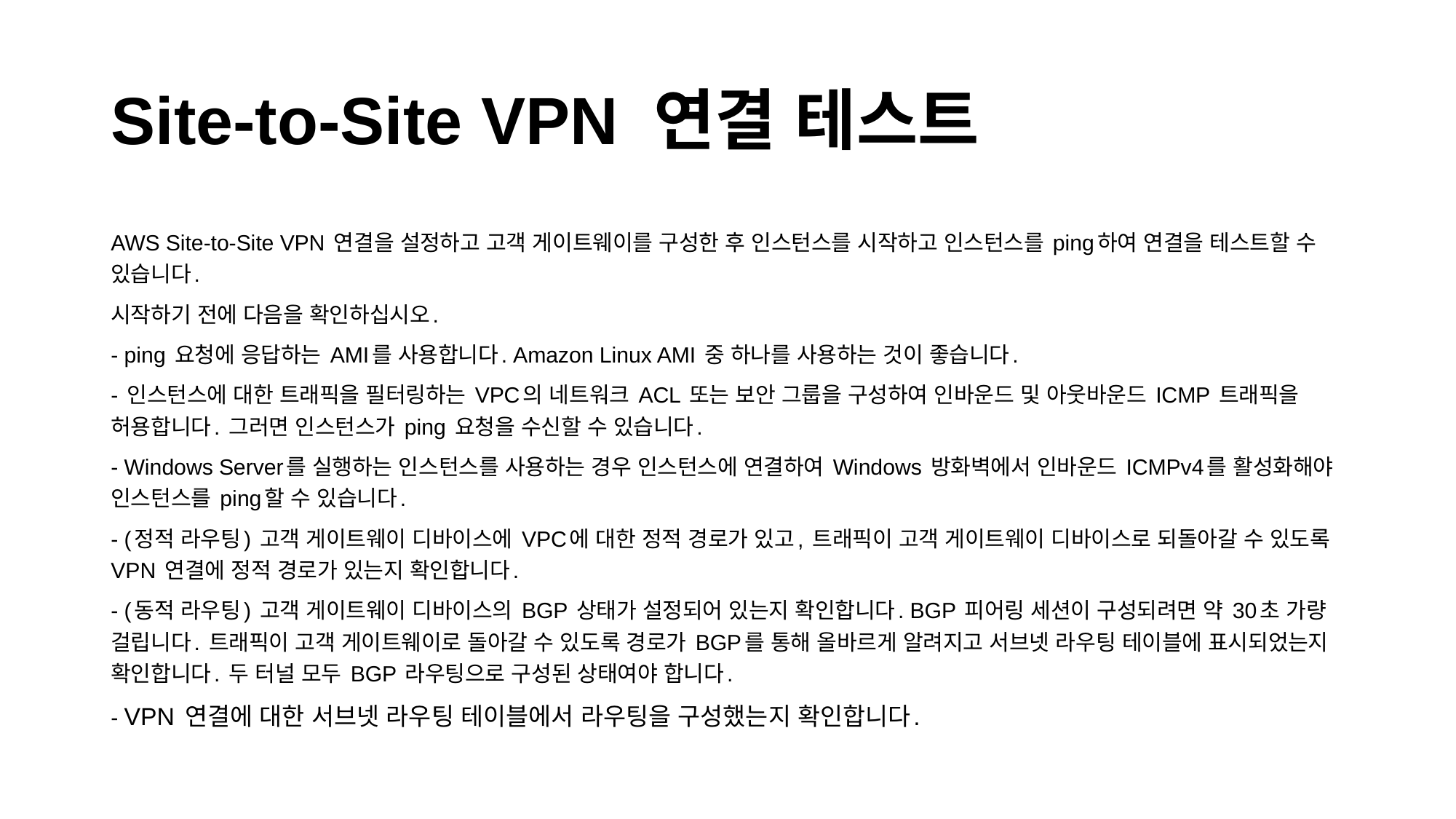

# Site-to-Site VPN 연결 테스트
AWS Site-to-Site VPN 연결을 설정하고 고객 게이트웨이를 구성한 후 인스턴스를 시작하고 인스턴스를 ping하여 연결을 테스트할 수 있습니다.
시작하기 전에 다음을 확인하십시오.
- ping 요청에 응답하는 AMI를 사용합니다. Amazon Linux AMI 중 하나를 사용하는 것이 좋습니다.
- 인스턴스에 대한 트래픽을 필터링하는 VPC의 네트워크 ACL 또는 보안 그룹을 구성하여 인바운드 및 아웃바운드 ICMP 트래픽을 허용합니다. 그러면 인스턴스가 ping 요청을 수신할 수 있습니다.
- Windows Server를 실행하는 인스턴스를 사용하는 경우 인스턴스에 연결하여 Windows 방화벽에서 인바운드 ICMPv4를 활성화해야 인스턴스를 ping할 수 있습니다.
- (정적 라우팅) 고객 게이트웨이 디바이스에 VPC에 대한 정적 경로가 있고, 트래픽이 고객 게이트웨이 디바이스로 되돌아갈 수 있도록 VPN 연결에 정적 경로가 있는지 확인합니다.
- (동적 라우팅) 고객 게이트웨이 디바이스의 BGP 상태가 설정되어 있는지 확인합니다. BGP 피어링 세션이 구성되려면 약 30초 가량 걸립니다. 트래픽이 고객 게이트웨이로 돌아갈 수 있도록 경로가 BGP를 통해 올바르게 알려지고 서브넷 라우팅 테이블에 표시되었는지 확인합니다. 두 터널 모두 BGP 라우팅으로 구성된 상태여야 합니다.
- VPN 연결에 대한 서브넷 라우팅 테이블에서 라우팅을 구성했는지 확인합니다.